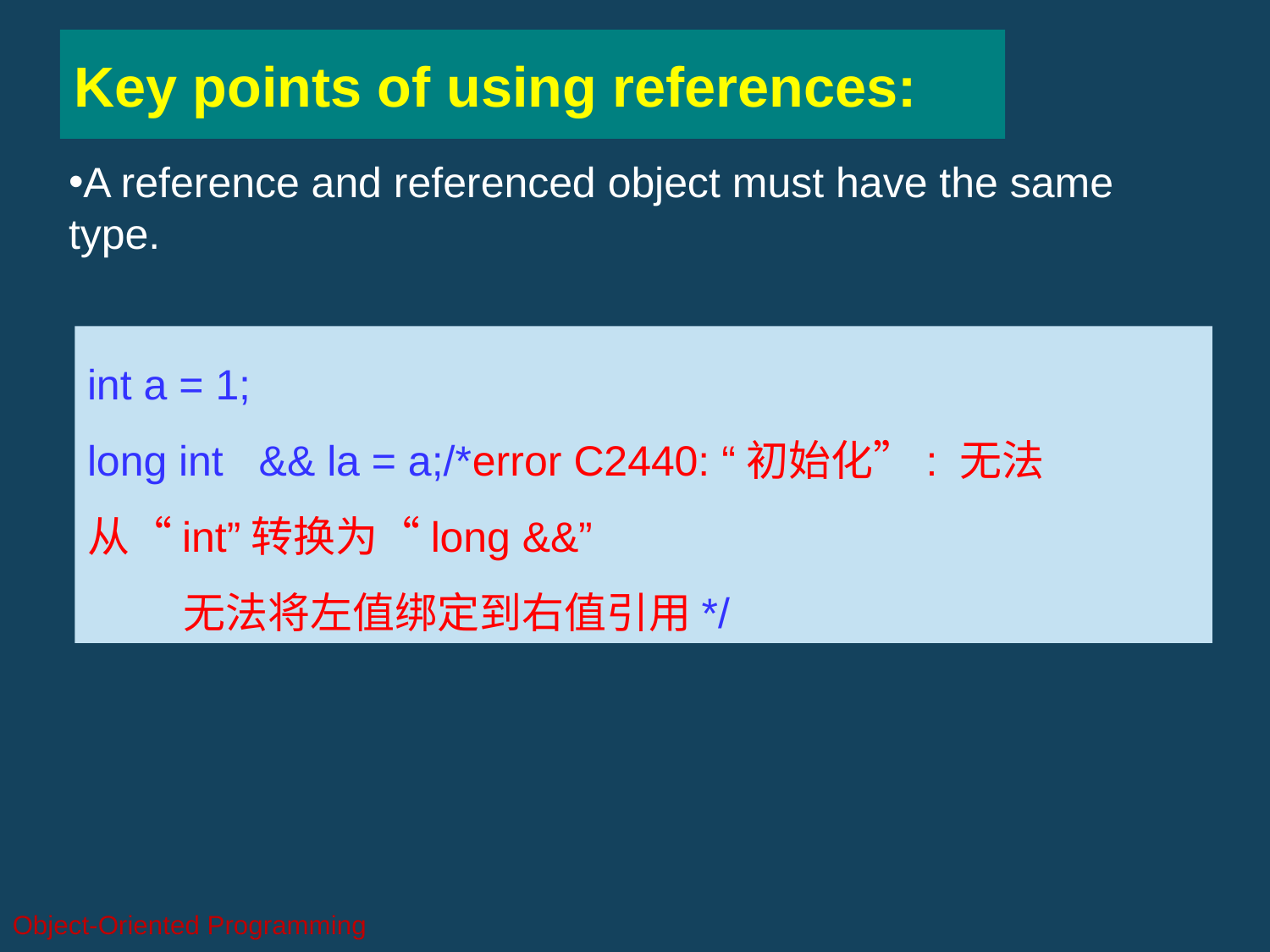

# Key points of using references:
A reference and referenced object must have the same type.
int a = 1;
long int   && la = a;/*error C2440: “初始化”: 无法从“int”转换为“long &&”
         无法将左值绑定到右值引用*/
Object-Oriented Programming